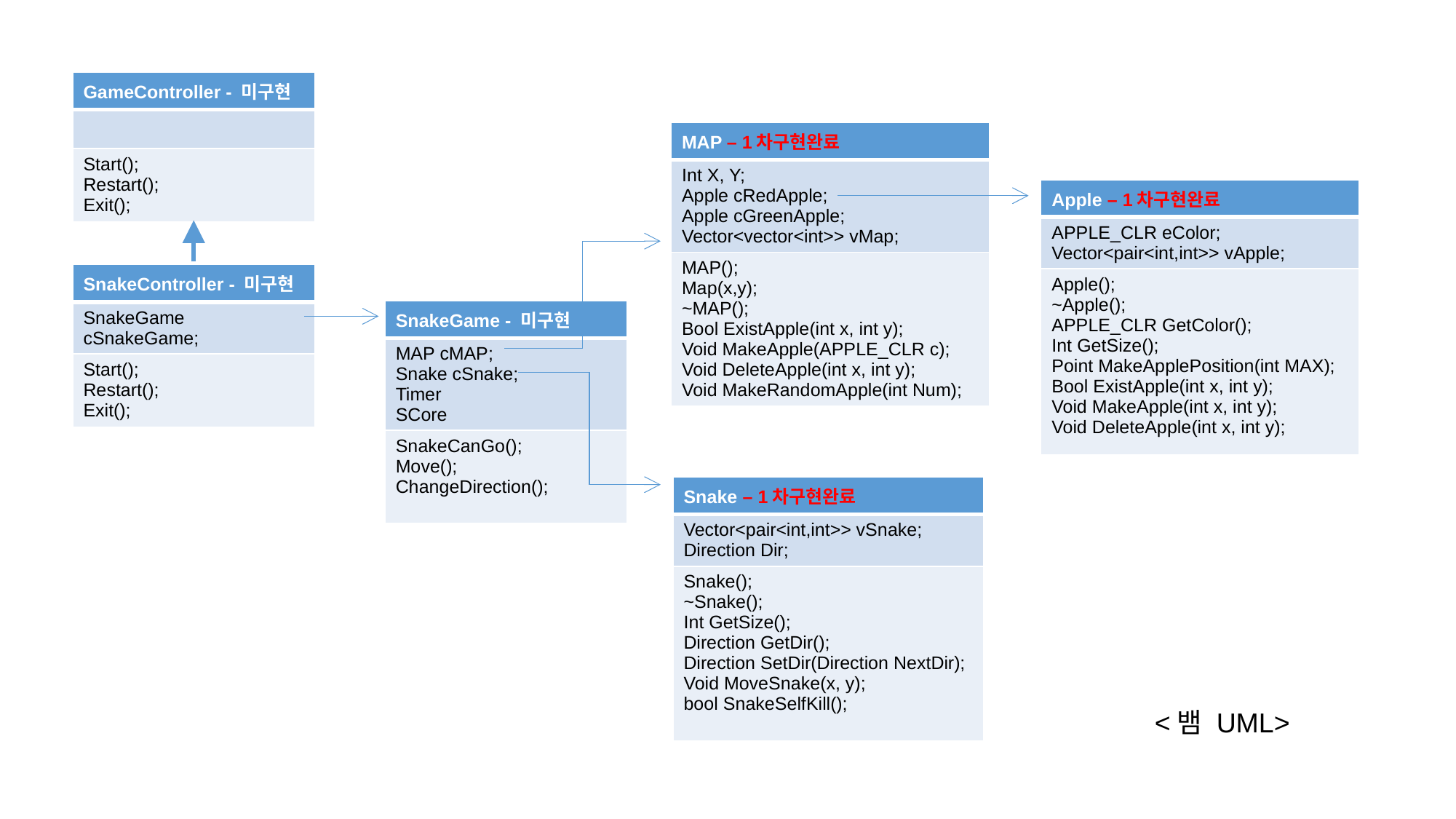

| GameController - 미구현 |
| --- |
|  |
| Start(); Restart(); Exit(); |
| MAP – 1차구현완료 |
| --- |
| Int X, Y; Apple cRedApple; Apple cGreenApple; Vector<vector<int>> vMap; |
| MAP(); Map(x,y); ~MAP(); Bool ExistApple(int x, int y); Void MakeApple(APPLE\_CLR c); Void DeleteApple(int x, int y); Void MakeRandomApple(int Num); |
| Apple – 1차구현완료 |
| --- |
| APPLE\_CLR eColor; Vector<pair<int,int>> vApple; |
| Apple(); ~Apple(); APPLE\_CLR GetColor(); Int GetSize(); Point MakeApplePosition(int MAX); Bool ExistApple(int x, int y); Void MakeApple(int x, int y); Void DeleteApple(int x, int y); |
| SnakeController - 미구현 |
| --- |
| SnakeGame cSnakeGame; |
| Start(); Restart(); Exit(); |
| SnakeGame - 미구현 |
| --- |
| MAP cMAP; Snake cSnake; Timer SCore |
| SnakeCanGo(); Move(); ChangeDirection(); |
| Snake – 1차구현완료 |
| --- |
| Vector<pair<int,int>> vSnake; Direction Dir; |
| Snake(); ~Snake(); Int GetSize(); Direction GetDir(); Direction SetDir(Direction NextDir); Void MoveSnake(x, y); bool SnakeSelfKill(); |
<뱀 UML>